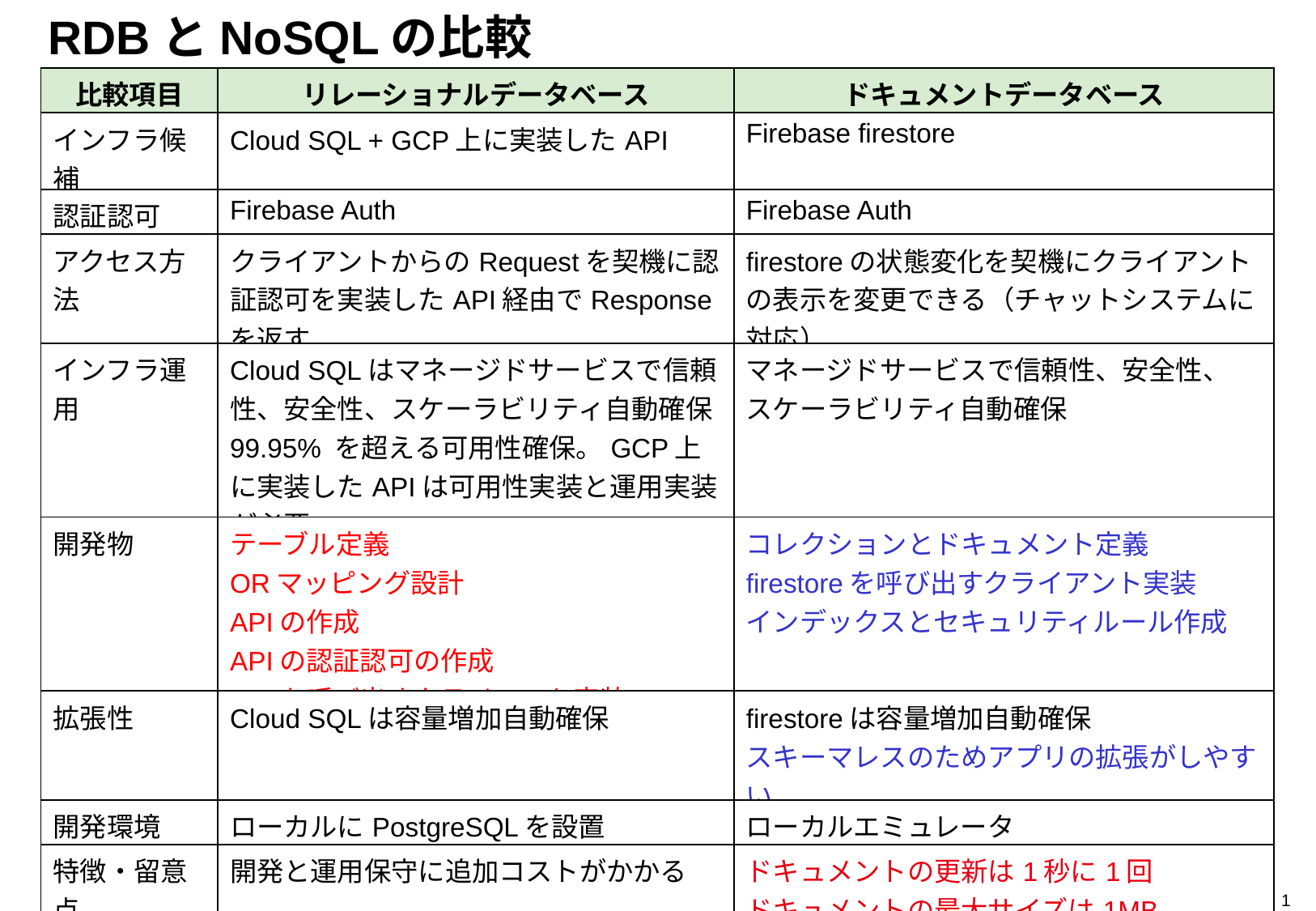

RDBとNoSQLの比較
| 比較項目 | リレーショナルデータベース | ドキュメントデータベース |
| --- | --- | --- |
| インフラ候補 | Cloud SQL + GCP上に実装したAPI | Firebase firestore |
| 認証認可 | Firebase Auth | Firebase Auth |
| アクセス方法 | クライアントからのRequestを契機に認証認可を実装したAPI経由でResponseを返す | firestoreの状態変化を契機にクライアントの表示を変更できる（チャットシステムに対応） |
| インフラ運用 | Cloud SQLはマネージドサービスで信頼性、安全性、スケーラビリティ自動確保99.95% を超える可用性確保。GCP上に実装したAPIは可用性実装と運用実装が必要。 | マネージドサービスで信頼性、安全性、 スケーラビリティ自動確保 |
| 開発物 | テーブル定義 ORマッピング設計 APIの作成 APIの認証認可の作成 APIを呼び出すクライアント実装 | コレクションとドキュメント定義 firestoreを呼び出すクライアント実装 インデックスとセキュリティルール作成 |
| 拡張性 | Cloud SQLは容量増加自動確保 | firestoreは容量増加自動確保 スキーマレスのためアプリの拡張がしやすい |
| 開発環境 | ローカルにPostgreSQLを設置 | ローカルエミュレータ |
| 特徴・留意点 | 開発と運用保守に追加コストがかかる | ドキュメントの更新は1秒に1回 ドキュメントの最大サイズは1MB ドキュメントの最大フィールド数は40,000個 中間テーブルを使った機能拡張（オブジェクト間の関係を使った検索など）は不可 |